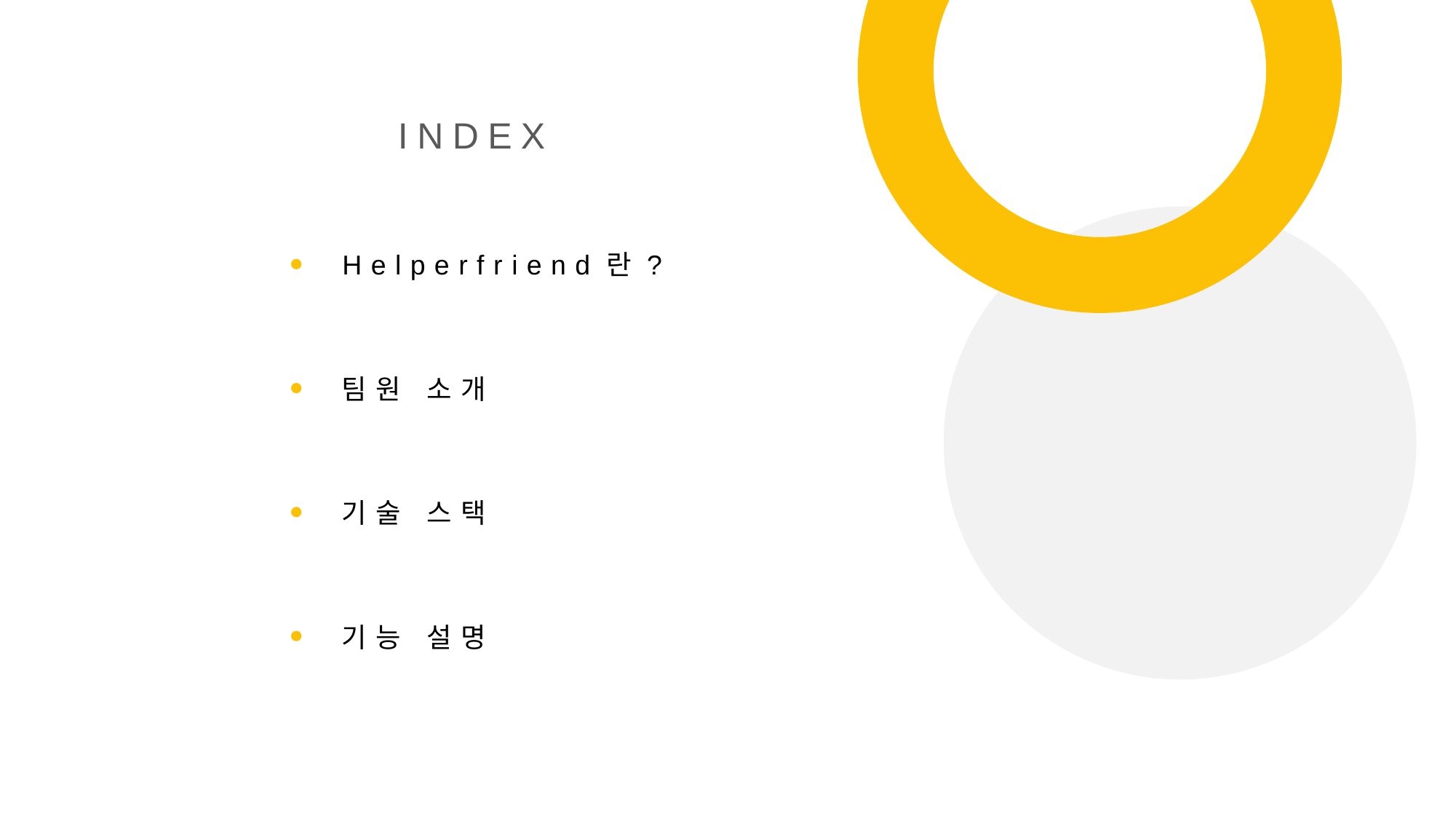

INDEX

Helperfriend란?

팀원 소개

기술 스택

기능 설명